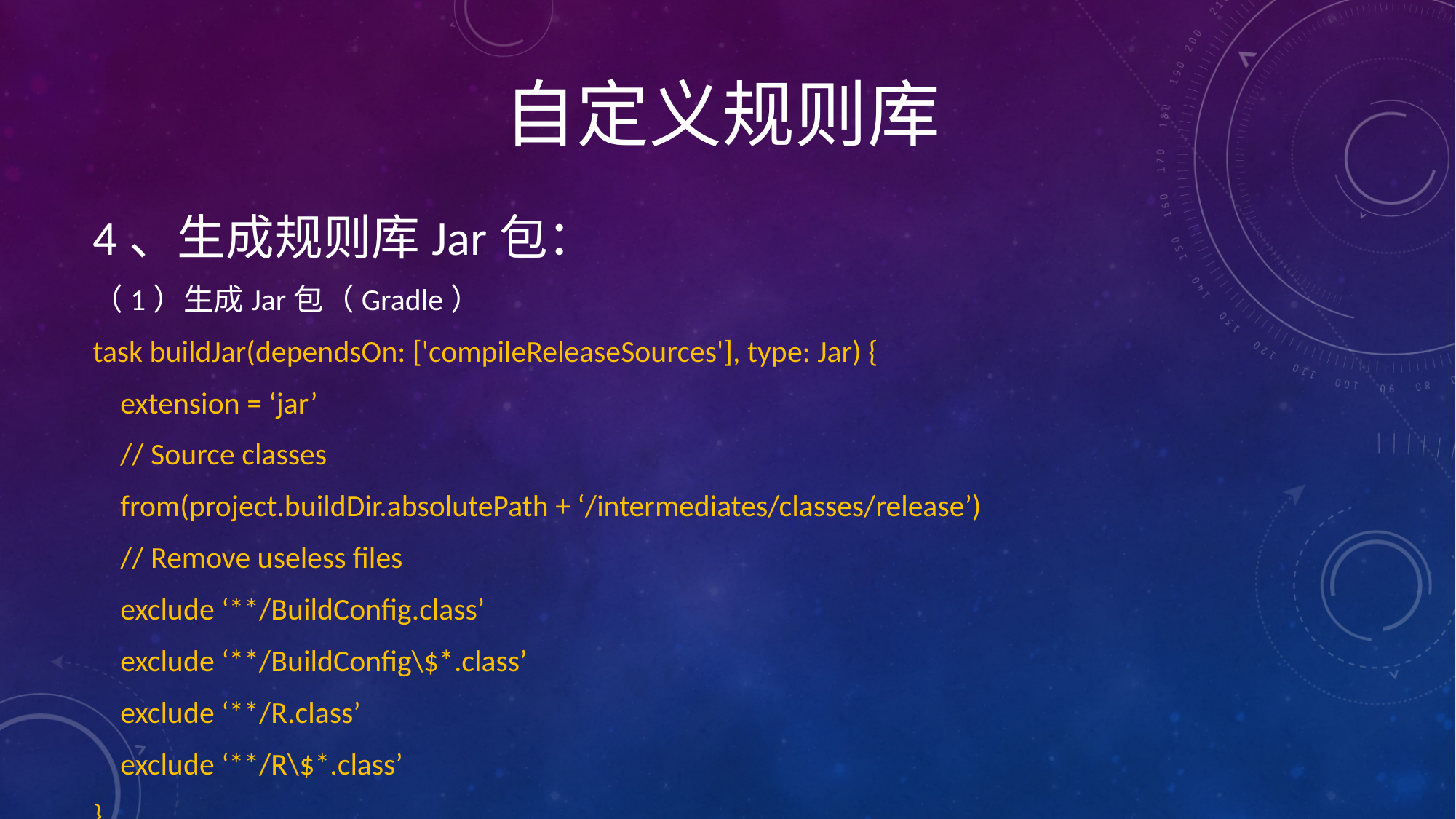

# 自定义规则库
4、生成规则库Jar包：
（1）生成Jar包（Gradle）
task buildJar(dependsOn: ['compileReleaseSources'], type: Jar) {
    extension = ‘jar’
    // Source classes
    from(project.buildDir.absolutePath + ‘/intermediates/classes/release’)
    // Remove useless files
    exclude ‘**/BuildConfig.class’
    exclude ‘**/BuildConfig\$*.class’
    exclude ‘**/R.class’
    exclude ‘**/R\$*.class’
}